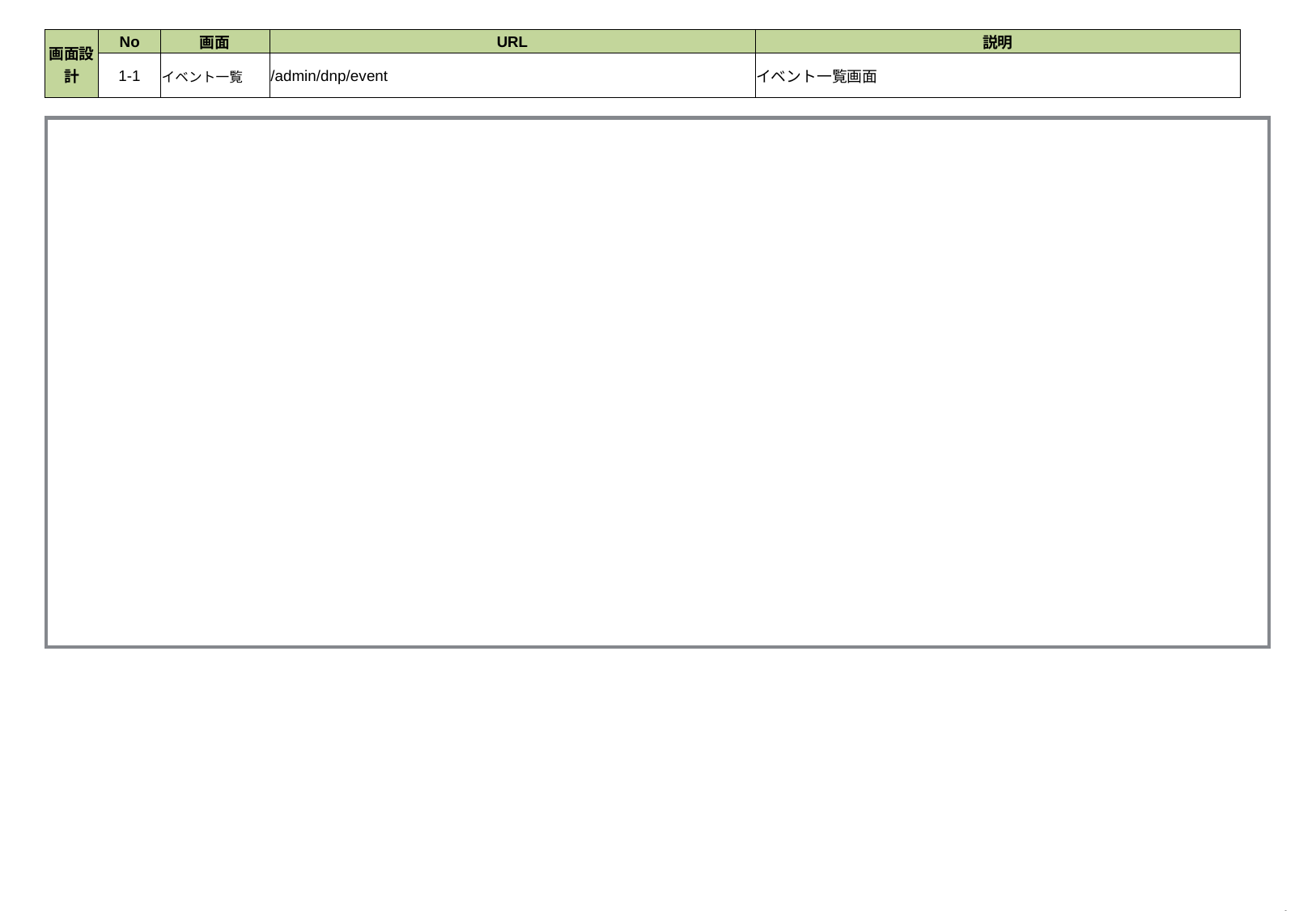

| 画面設計 | No | 画面 | URL | 説明 |
| --- | --- | --- | --- | --- |
|  | 1-1 | イベント一覧 | /admin/dnp/event | イベント一覧画面 |

4